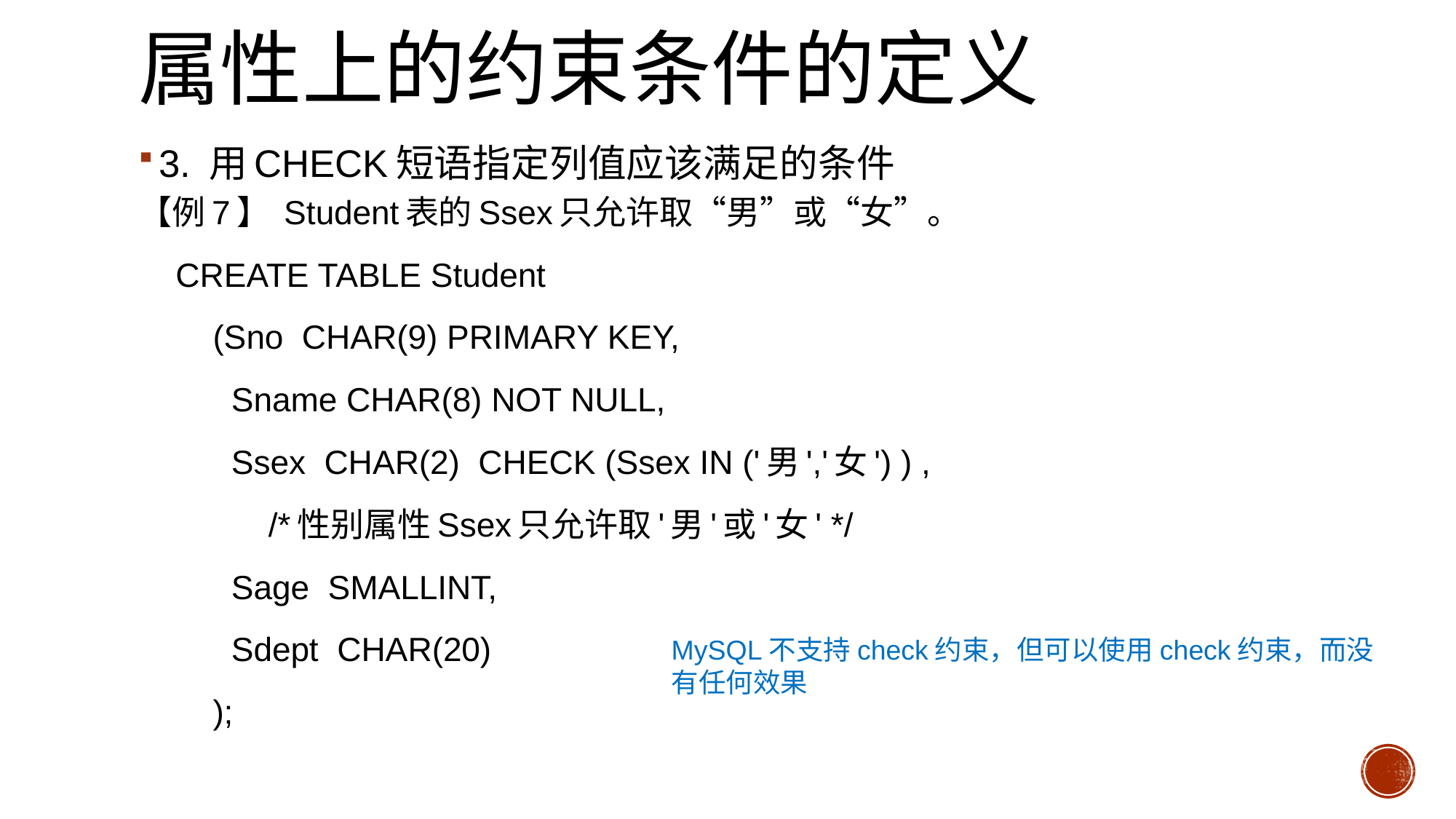

# 属性上的约束条件的定义
3. 用CHECK短语指定列值应该满足的条件
【例7】 Student表的Ssex只允许取“男”或“女”。
    CREATE TABLE Student
        (Sno  CHAR(9) PRIMARY KEY,
          Sname CHAR(8) NOT NULL,
          Ssex  CHAR(2)  CHECK (Ssex IN ('男','女') ) ,
              /*性别属性Ssex只允许取'男'或'女' */
          Sage  SMALLINT,
          Sdept  CHAR(20)
        );
MySQL不支持check约束，但可以使用check约束，而没有任何效果
24